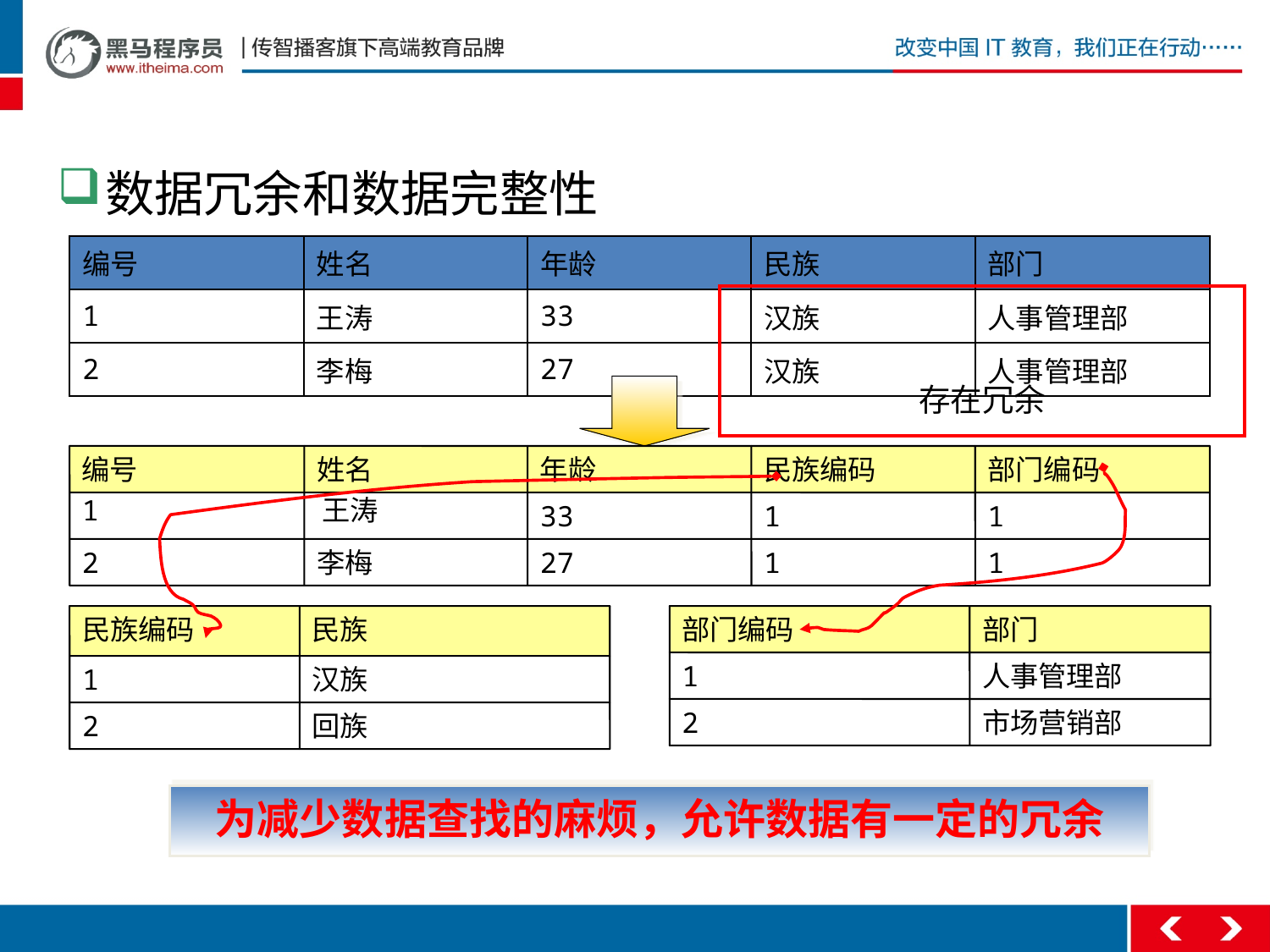

数据冗余和数据完整性
| 编号 | 姓名 | 年龄 | 民族 | 部门 |
| --- | --- | --- | --- | --- |
| 1 | 王涛 | 33 | 汉族 | 人事管理部 |
| 2 | 李梅 | 27 | 汉族 | 人事管理部 |

存在冗余

编号

姓名

年龄

民族编码

部门编码

1
王涛

33
1
1
2

李梅
27
1
1

民族编码

民族

部门编码

部门

1

人事管理部
1

汉族
2

市场营销部
2

回族

为减少数据查找的麻烦，允许数据有一定的冗余